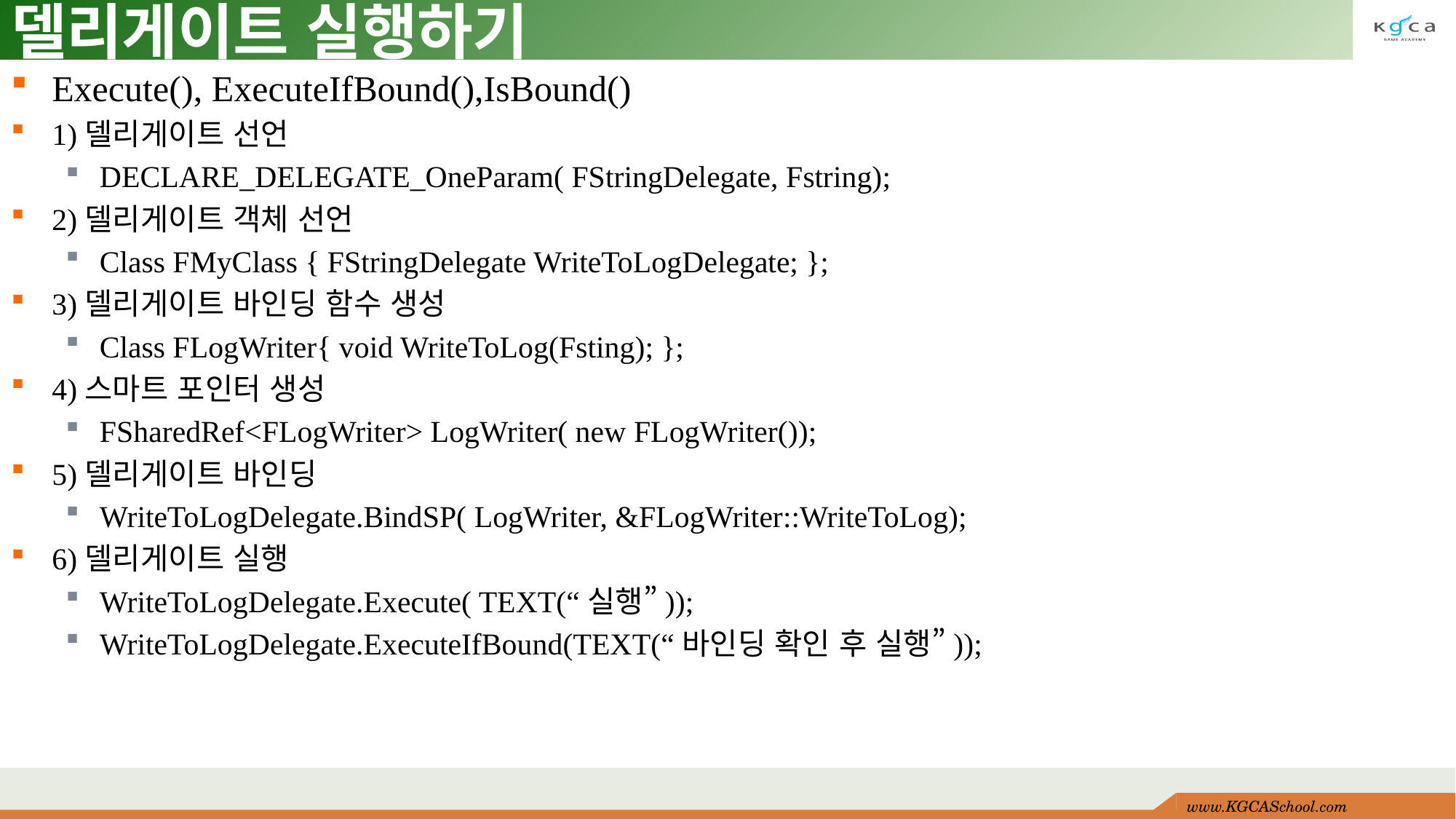

# 델리게이트 실행하기
Execute(), ExecuteIfBound(),IsBound()
1)델리게이트 선언
DECLARE_DELEGATE_OneParam( FStringDelegate, Fstring);
2)델리게이트 객체 선언
Class FMyClass { FStringDelegate WriteToLogDelegate; };
3)델리게이트 바인딩 함수 생성
Class FLogWriter{ void WriteToLog(Fsting); };
4)스마트 포인터 생성
FSharedRef<FLogWriter> LogWriter( new FLogWriter());
5)델리게이트 바인딩
WriteToLogDelegate.BindSP( LogWriter, &FLogWriter::WriteToLog);
6)델리게이트 실행
WriteToLogDelegate.Execute( TEXT(“실행”));
WriteToLogDelegate.ExecuteIfBound(TEXT(“바인딩 확인 후 실행”));